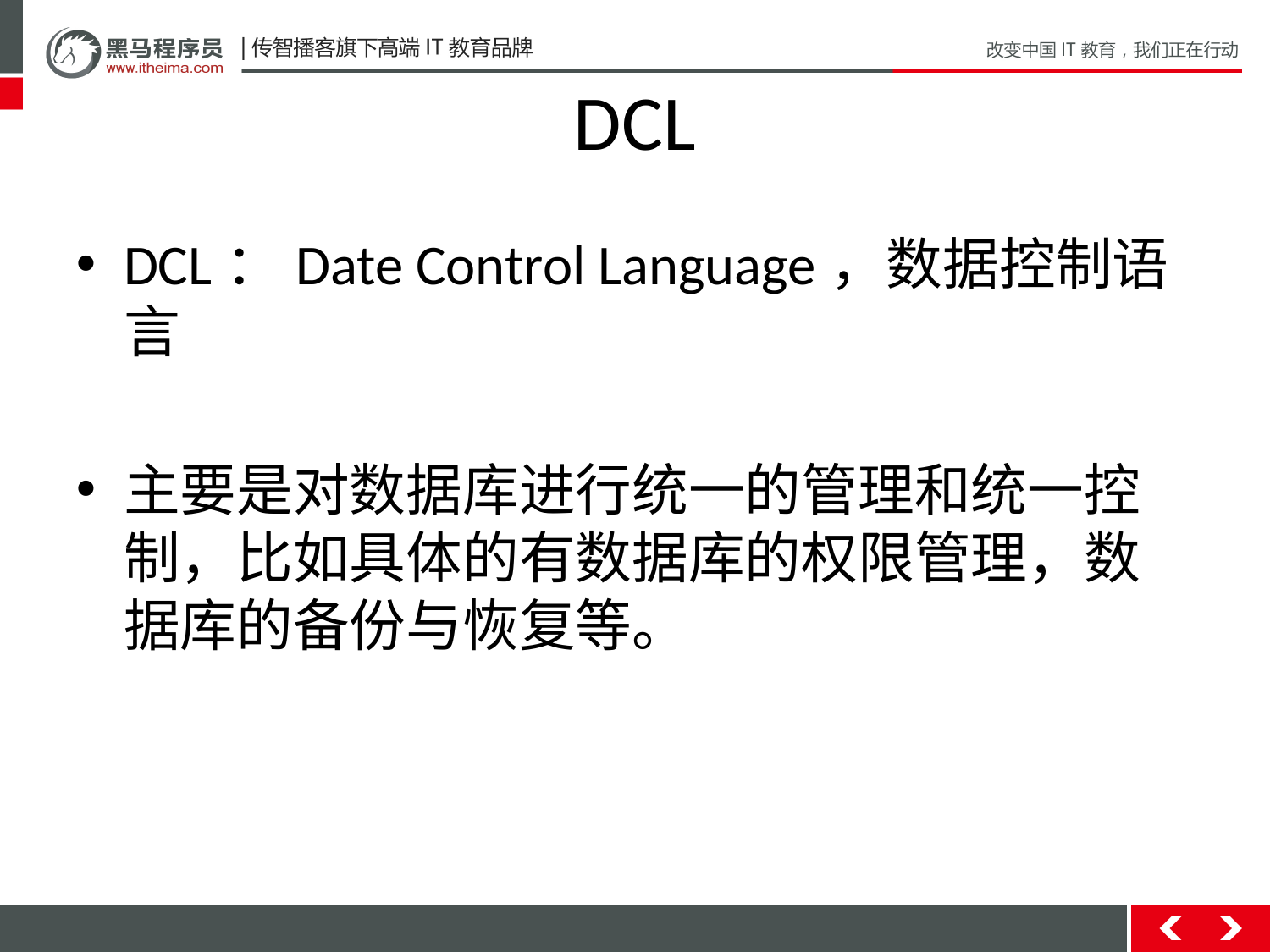

# DCL
DCL：Date Control Language，数据控制语言

主要是对数据库进行统一的管理和统一控制，比如具体的有数据库的权限管理，数据库的备份与恢复等。